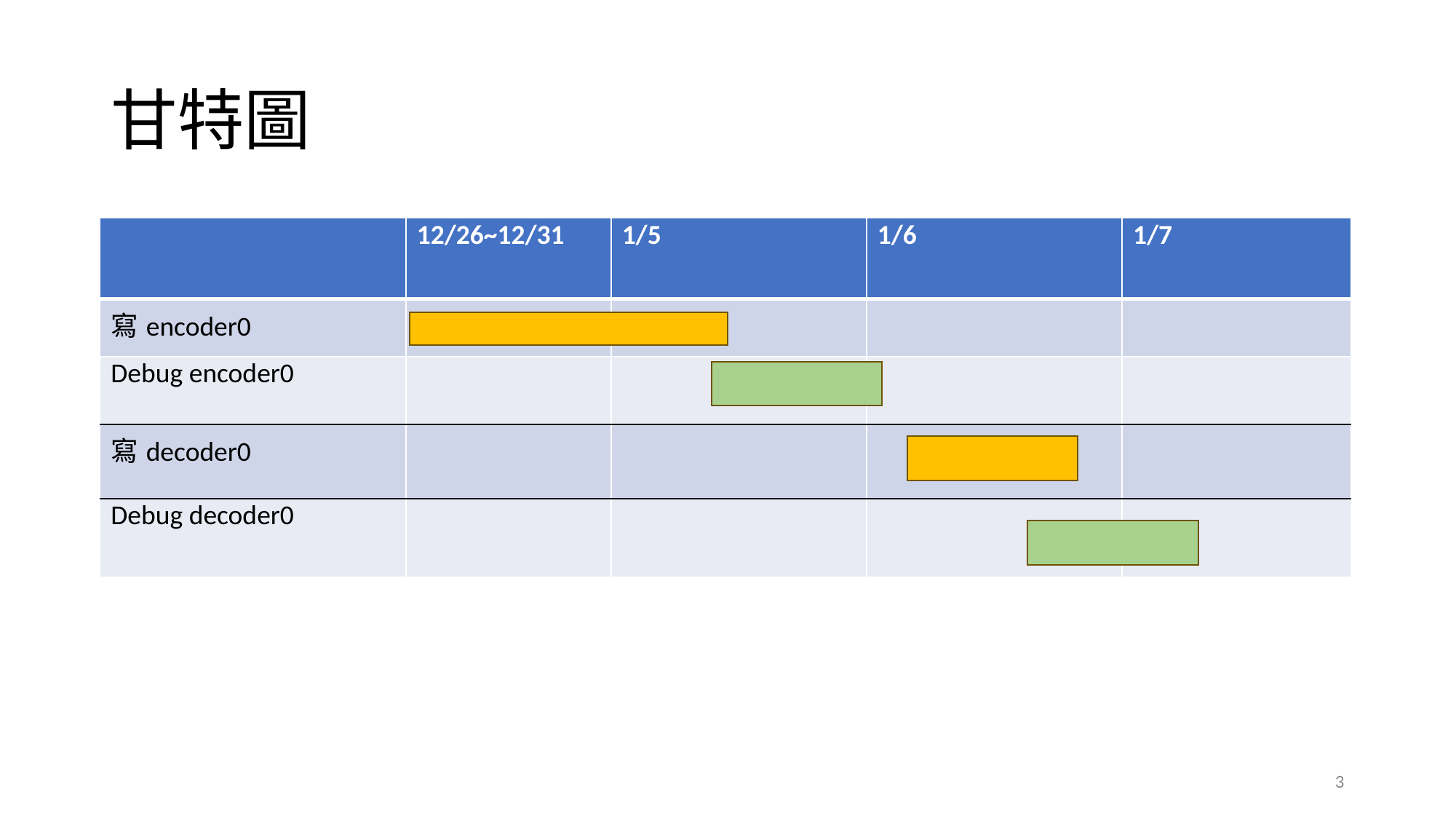

# 甘特圖
|  | 12/26~12/31 | 1/5 | 1/6 | 1/7 |
| --- | --- | --- | --- | --- |
| 寫encoder0 |  |  |  |  |
| Debug encoder0 |  |  |  |  |
| 寫decoder0 |  |  |  |  |
| Debug decoder0 |  |  |  |  |

3